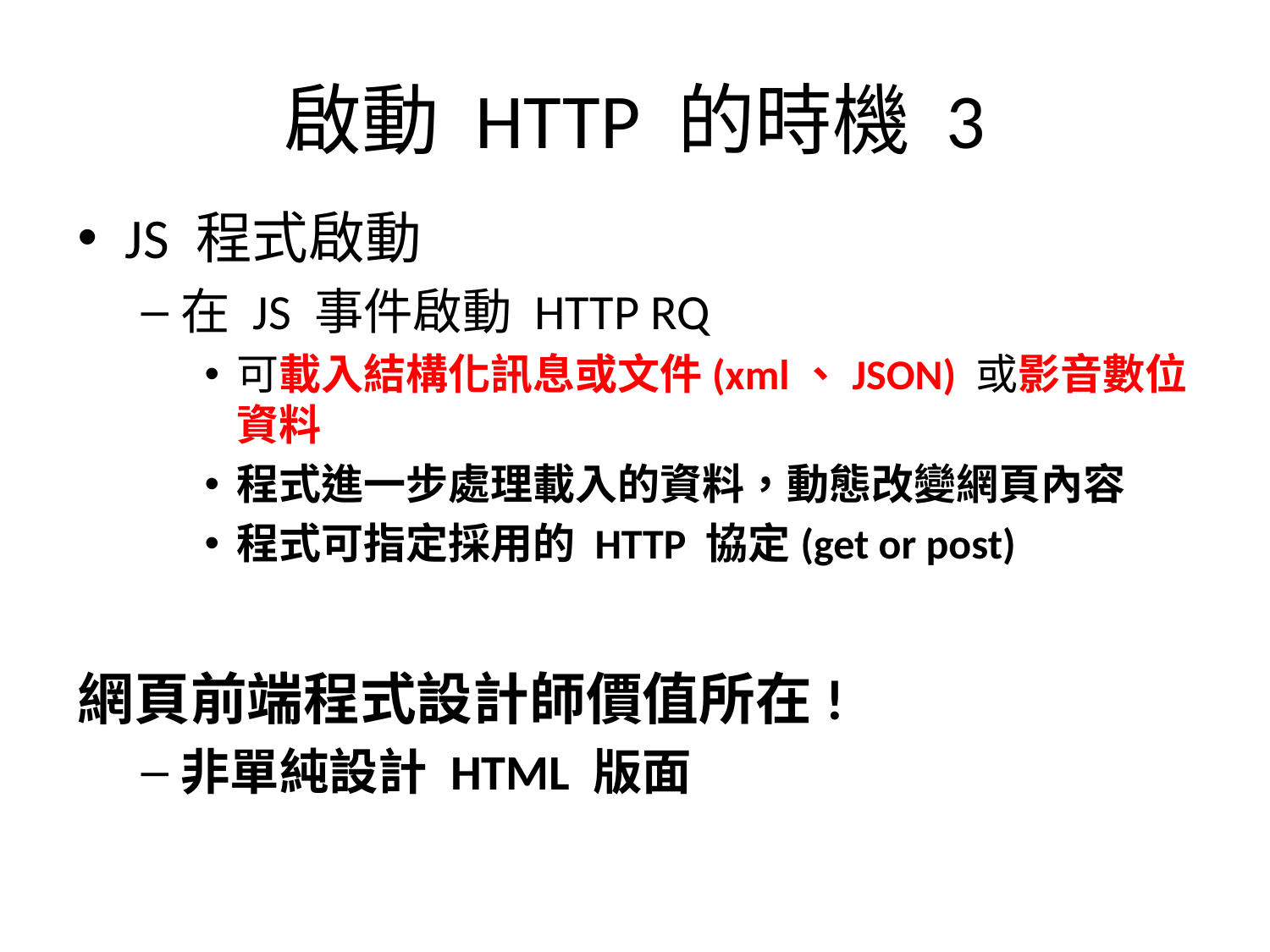

# 啟動 HTTP 的時機 3
JS 程式啟動
在 JS 事件啟動 HTTP RQ
可載入結構化訊息或文件(xml、JSON) 或影音數位資料
程式進一步處理載入的資料，動態改變網頁內容
程式可指定採用的 HTTP 協定(get or post)

網頁前端程式設計師價值所在!
非單純設計 HTML 版面